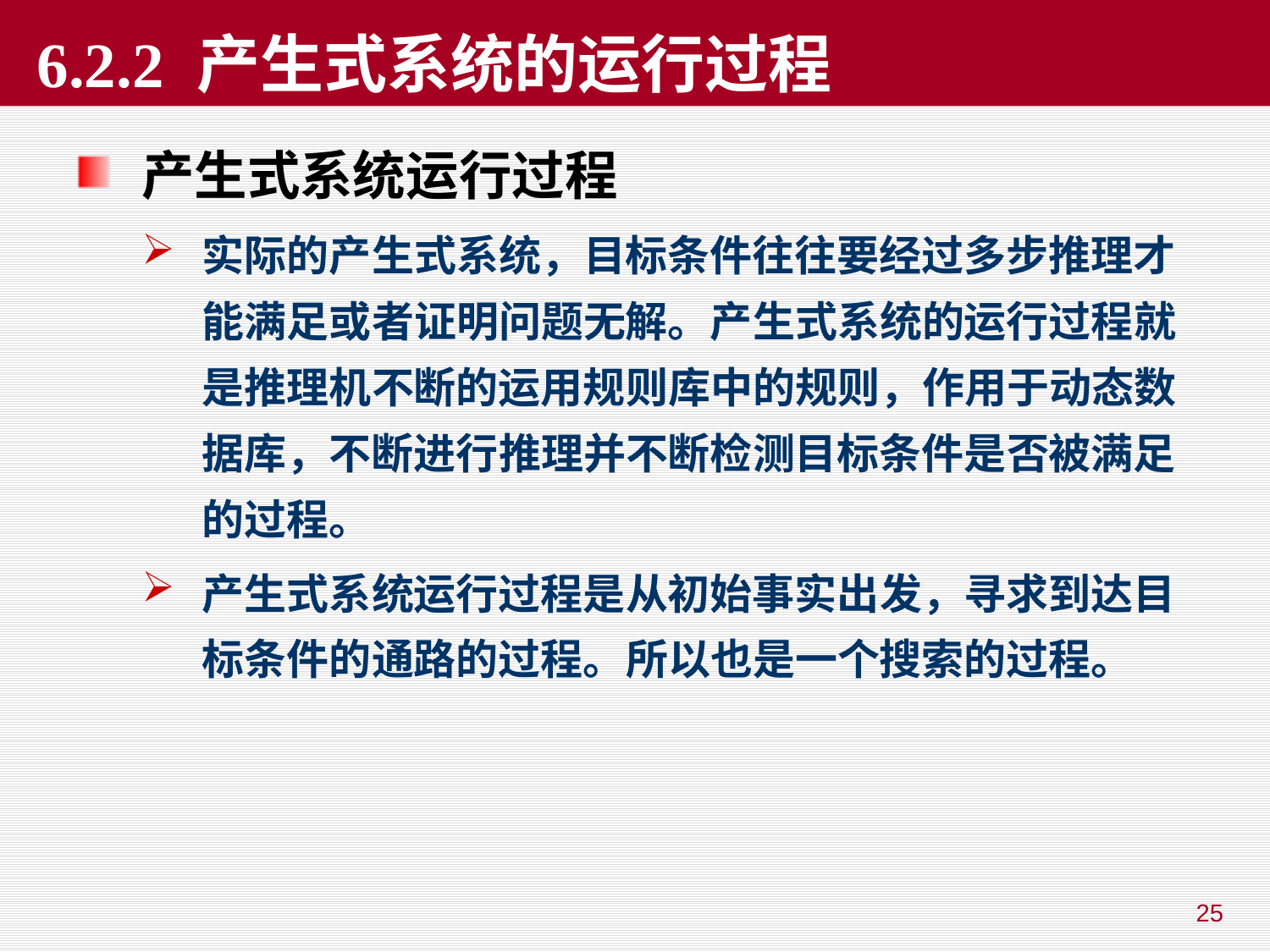

6.2.2 产生式系统的运行过程
产生式系统运行过程
实际的产生式系统，目标条件往往要经过多步推理才能满足或者证明问题无解。产生式系统的运行过程就是推理机不断的运用规则库中的规则，作用于动态数据库，不断进行推理并不断检测目标条件是否被满足的过程。
产生式系统运行过程是从初始事实出发，寻求到达目标条件的通路的过程。所以也是一个搜索的过程。
25